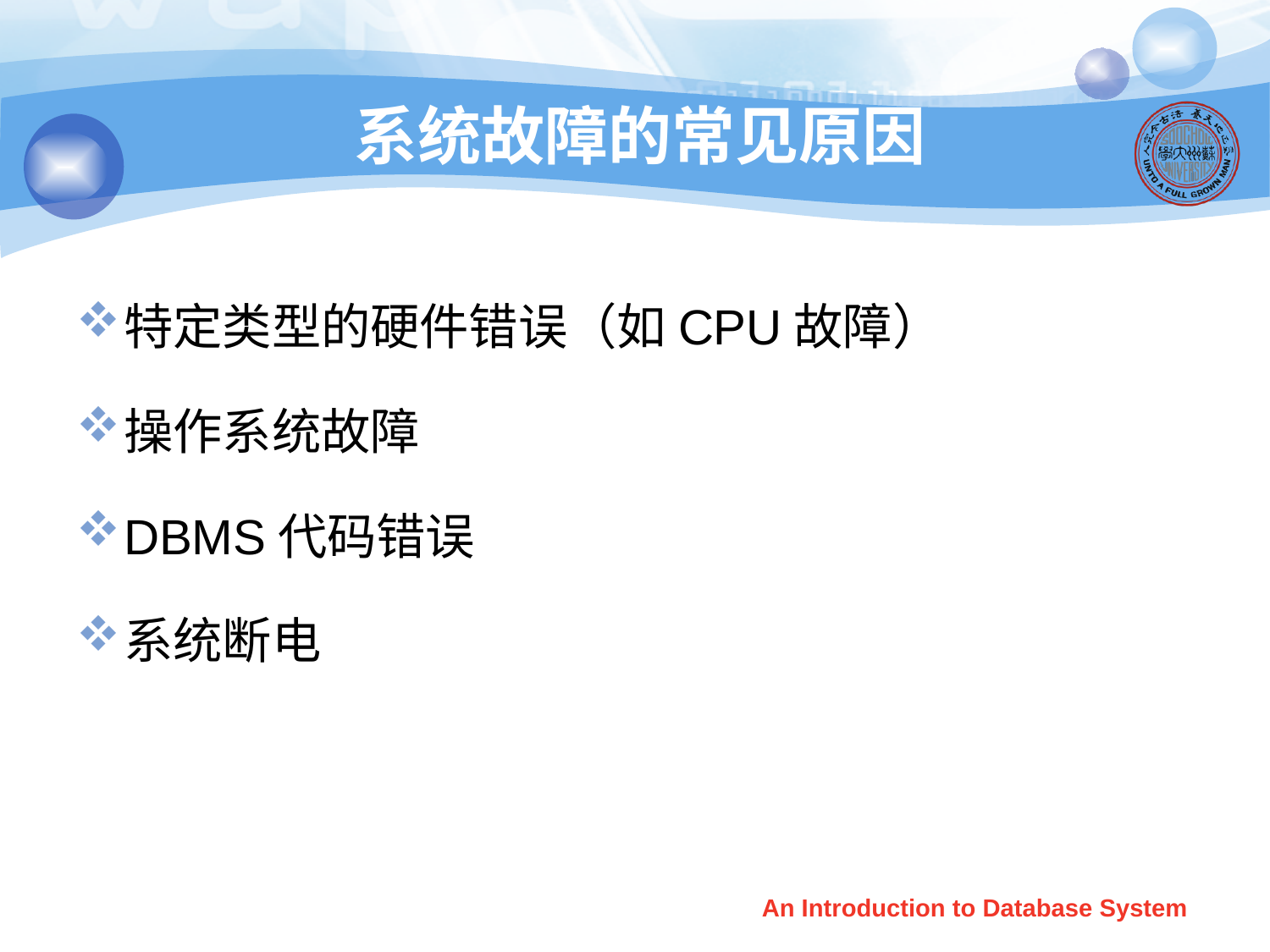

# 系统故障的常见原因
特定类型的硬件错误（如CPU故障）
操作系统故障
DBMS代码错误
系统断电
An Introduction to Database System